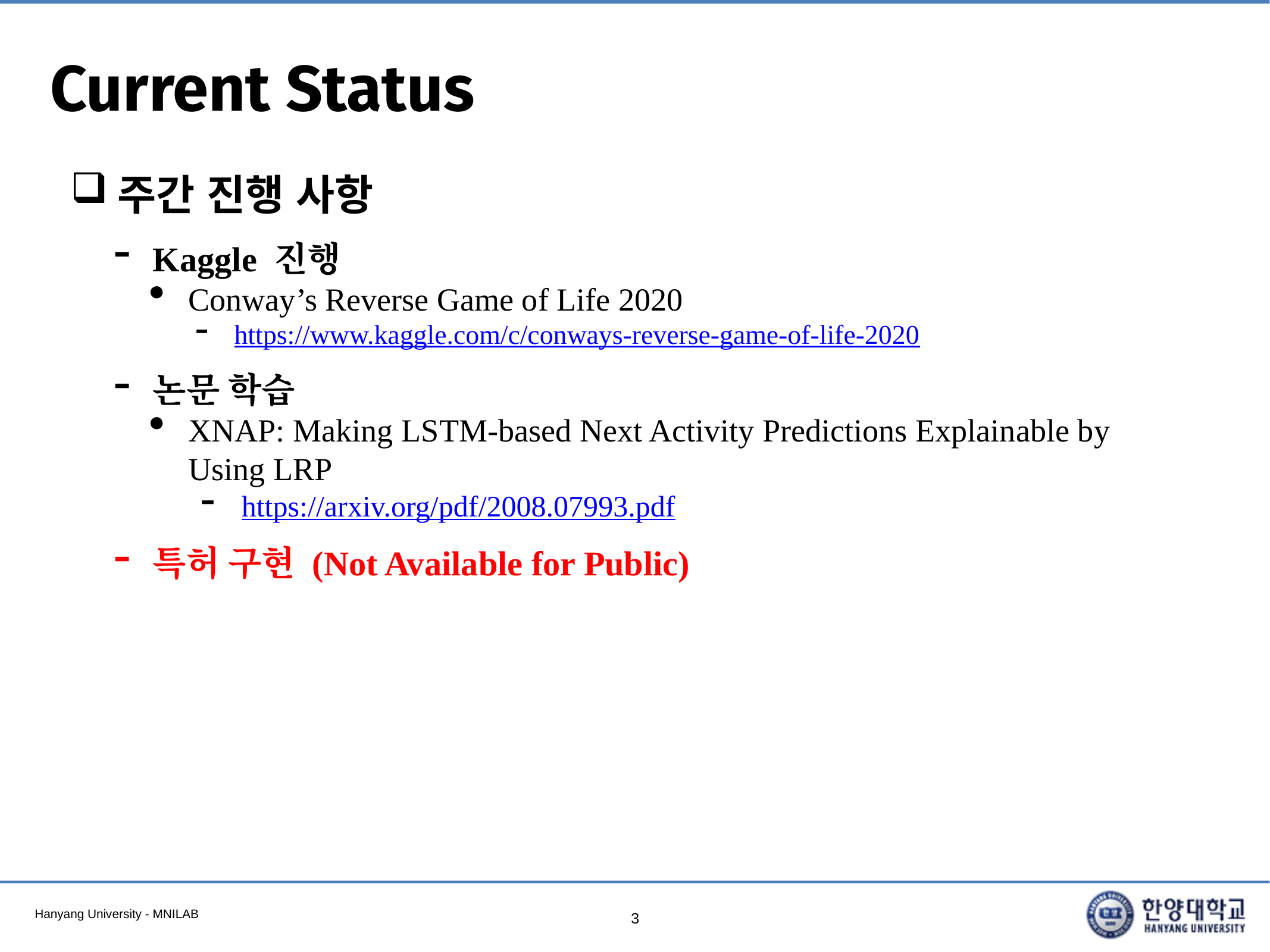

# Current Status
주간 진행 사항
Kaggle 진행
Conway’s Reverse Game of Life 2020
https://www.kaggle.com/c/conways-reverse-game-of-life-2020
논문 학습
XNAP: Making LSTM-based Next Activity Predictions Explainable by Using LRP
https://arxiv.org/pdf/2008.07993.pdf
특허 구현 (Not Available for Public)
3